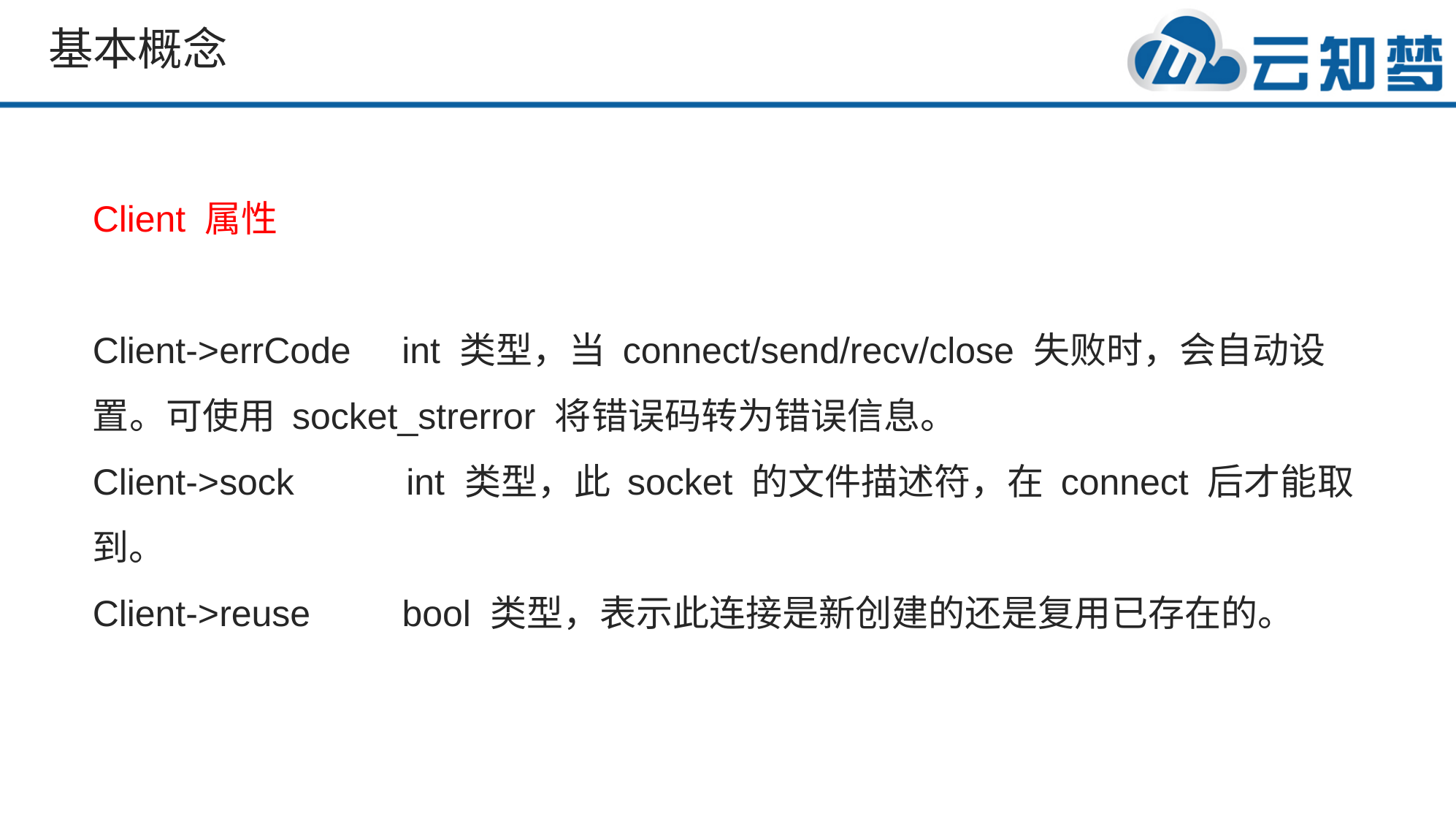

基本概念
Client 属性

Client->errCode     int 类型，当 connect/send/recv/close 失败时，会自动设置。可使用 socket_strerror 将错误码转为错误信息。
Client->sock           int 类型，此 socket 的文件描述符，在 connect 后才能取到。
Client->reuse         bool 类型，表示此连接是新创建的还是复用已存在的。